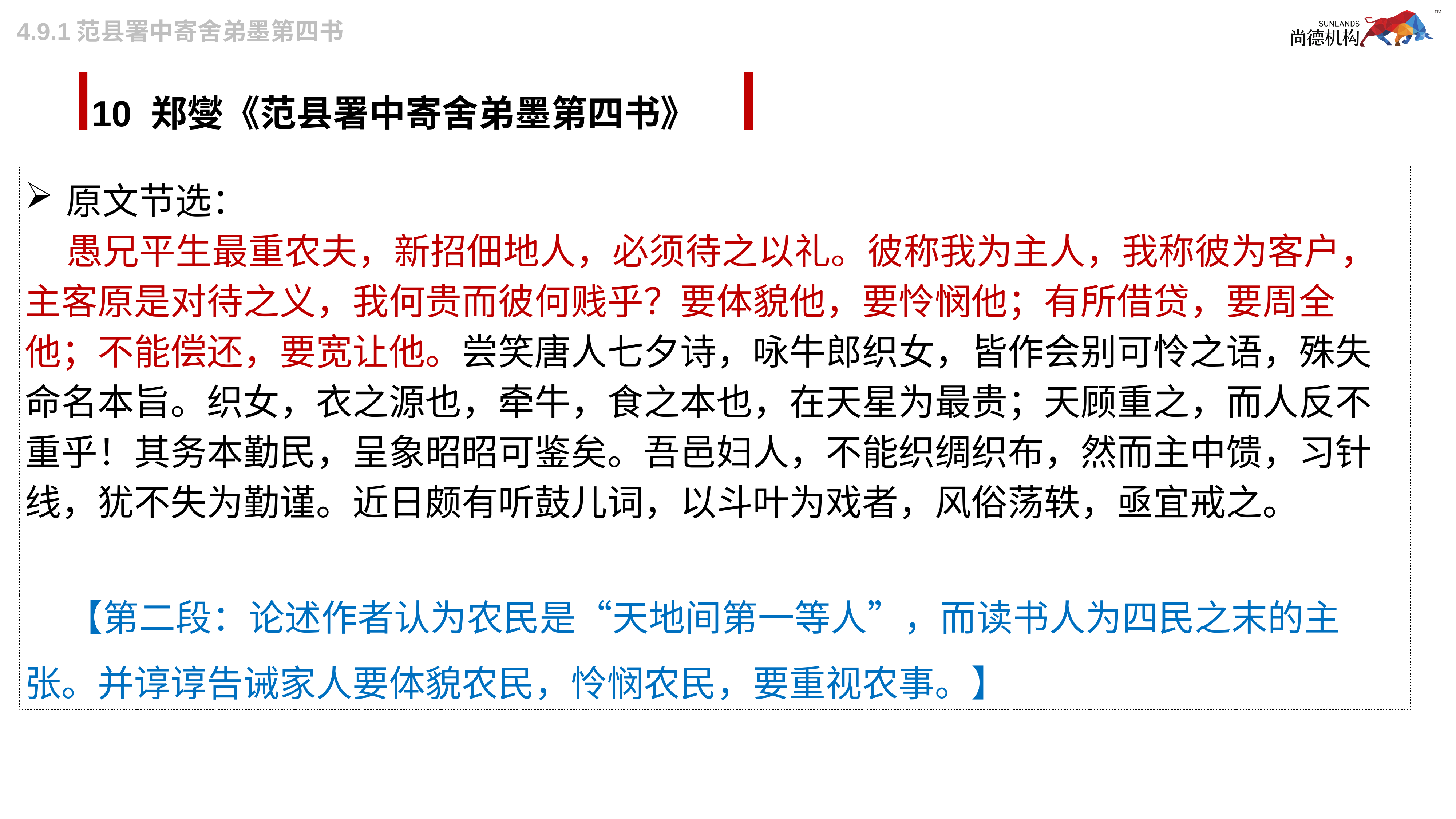

4.9.1范县署中寄舍弟墨第四书
# 10 郑燮《范县署中寄舍弟墨第四书》
原文节选：
    愚兄平生最重农夫，新招佃地人，必须待之以礼。彼称我为主人，我称彼为客户，主客原是对待之义，我何贵而彼何贱乎？要体貌他，要怜悯他；有所借贷，要周全他；不能偿还，要宽让他。尝笑唐人七夕诗，咏牛郎织女，皆作会别可怜之语，殊失命名本旨。织女，衣之源也，牵牛，食之本也，在天星为最贵；天顾重之，而人反不重乎！其务本勤民，呈象昭昭可鉴矣。吾邑妇人，不能织绸织布，然而主中馈，习针线，犹不失为勤谨。近日颇有听鼓儿词，以斗叶为戏者，风俗荡轶，亟宜戒之。

    【第二段：论述作者认为农民是“天地间第一等人”，而读书人为四民之末的主张。并谆谆告诫家人要体貌农民，怜悯农民，要重视农事。】